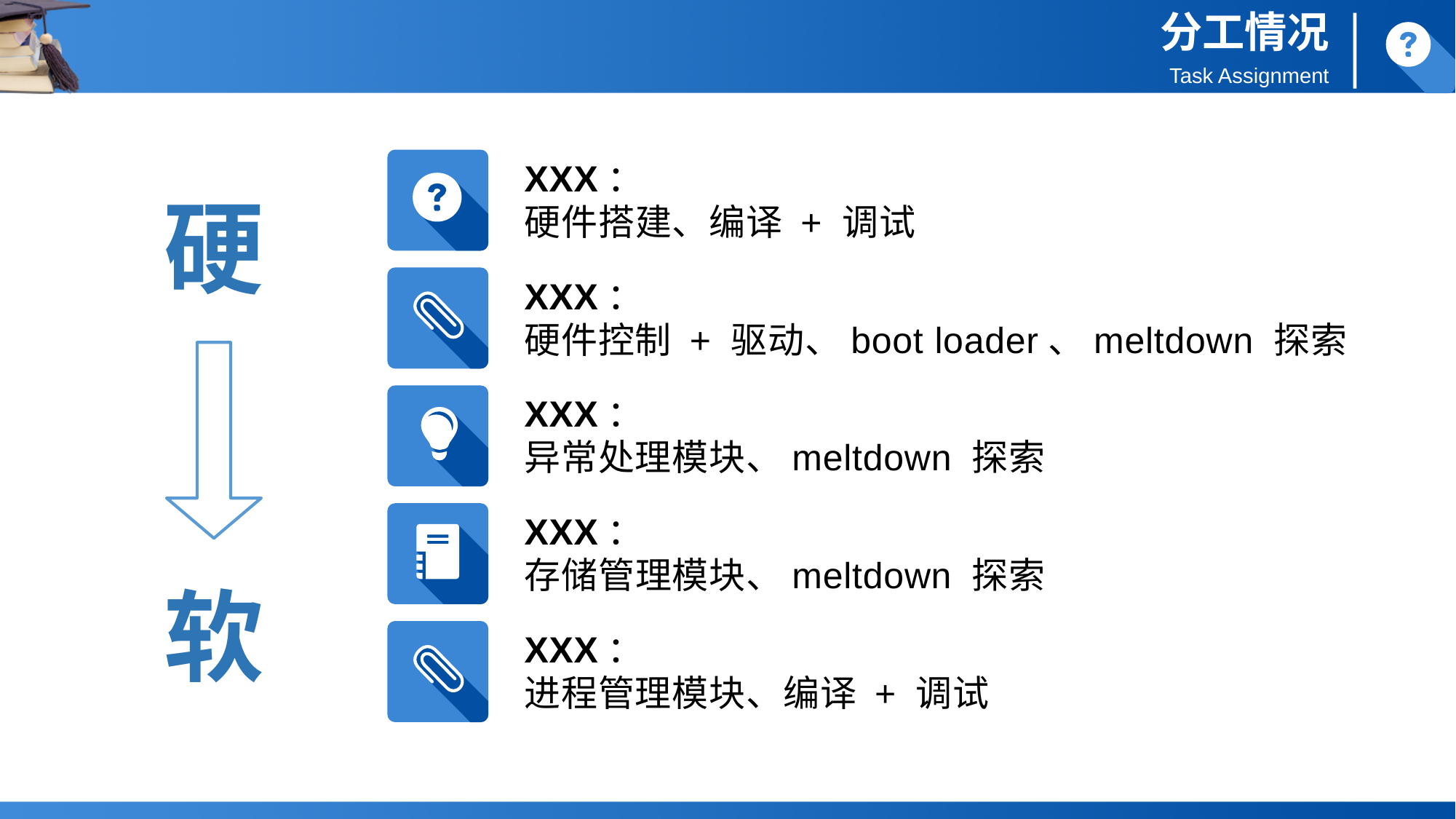

分工情况
Task Assignment

XXX：
硬件搭建、编译 + 调试
硬

XXX：
硬件控制 + 驱动、boot loader、meltdown 探索

XXX：
异常处理模块、meltdown 探索

XXX：
存储管理模块、meltdown 探索

软

XXX：
进程管理模块、编译 + 调试